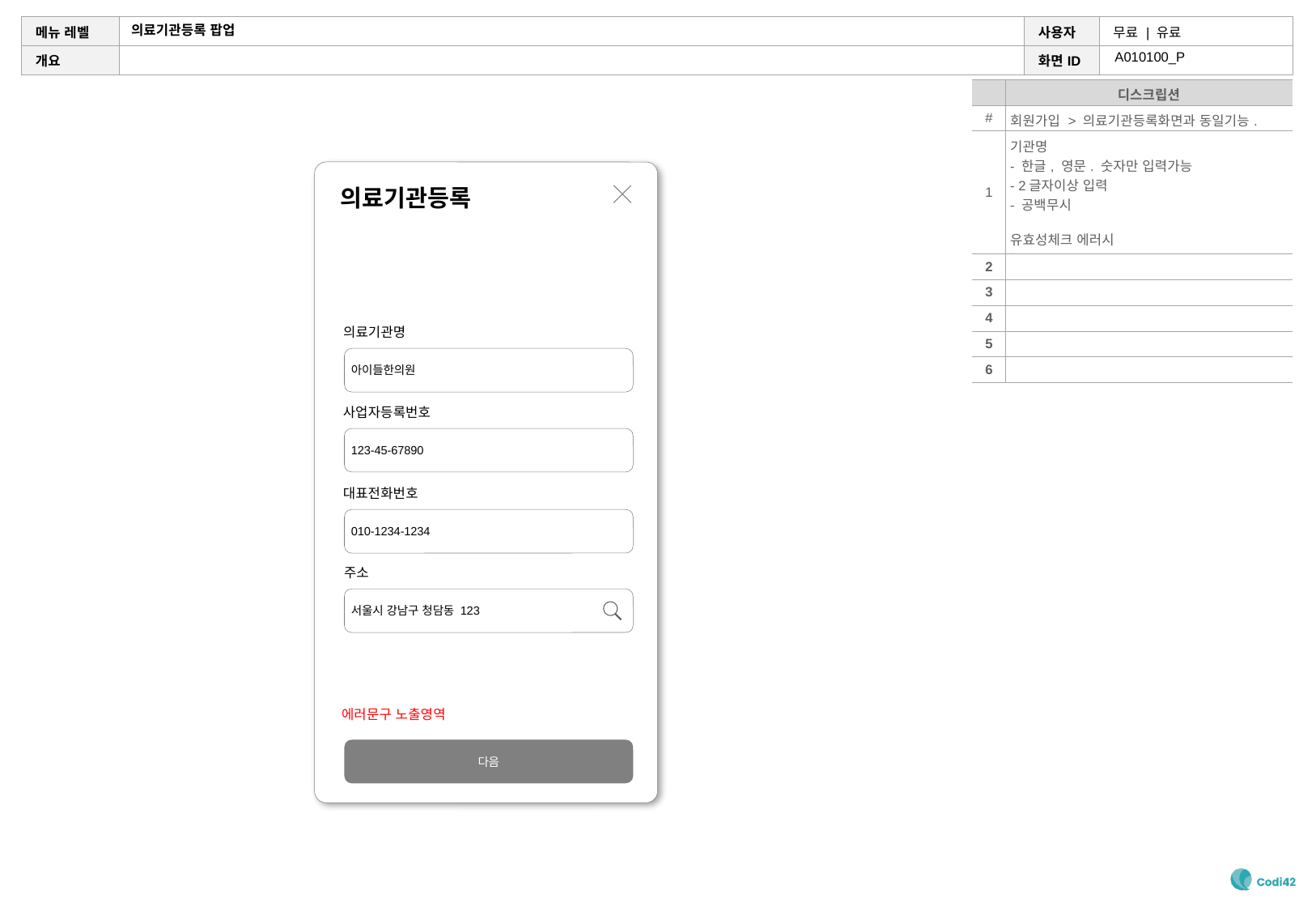

# 의료기관등록 팝업
A010100_P

|  | 디스크립션 |
| --- | --- |
| # | 회원가입 > 의료기관등록화면과 동일기능. |
| 1 | 기관명 - 한글, 영문. 숫자만 입력가능 - 2글자이상 입력 - 공백무시 유효성체크 에러시 ‘의료기관명을 확인해주세요.’ |
| 2 |  |
| 3 |  |
| 4 |  |
| 5 |  |
| 6 |  |

의료기관등록
의료기관명
아이들한의원
사업자등록번호
123-45-67890
대표전화번호
010-1234-1234
주소
서울시 강남구 청담동 123

에러문구 노출영역
다음